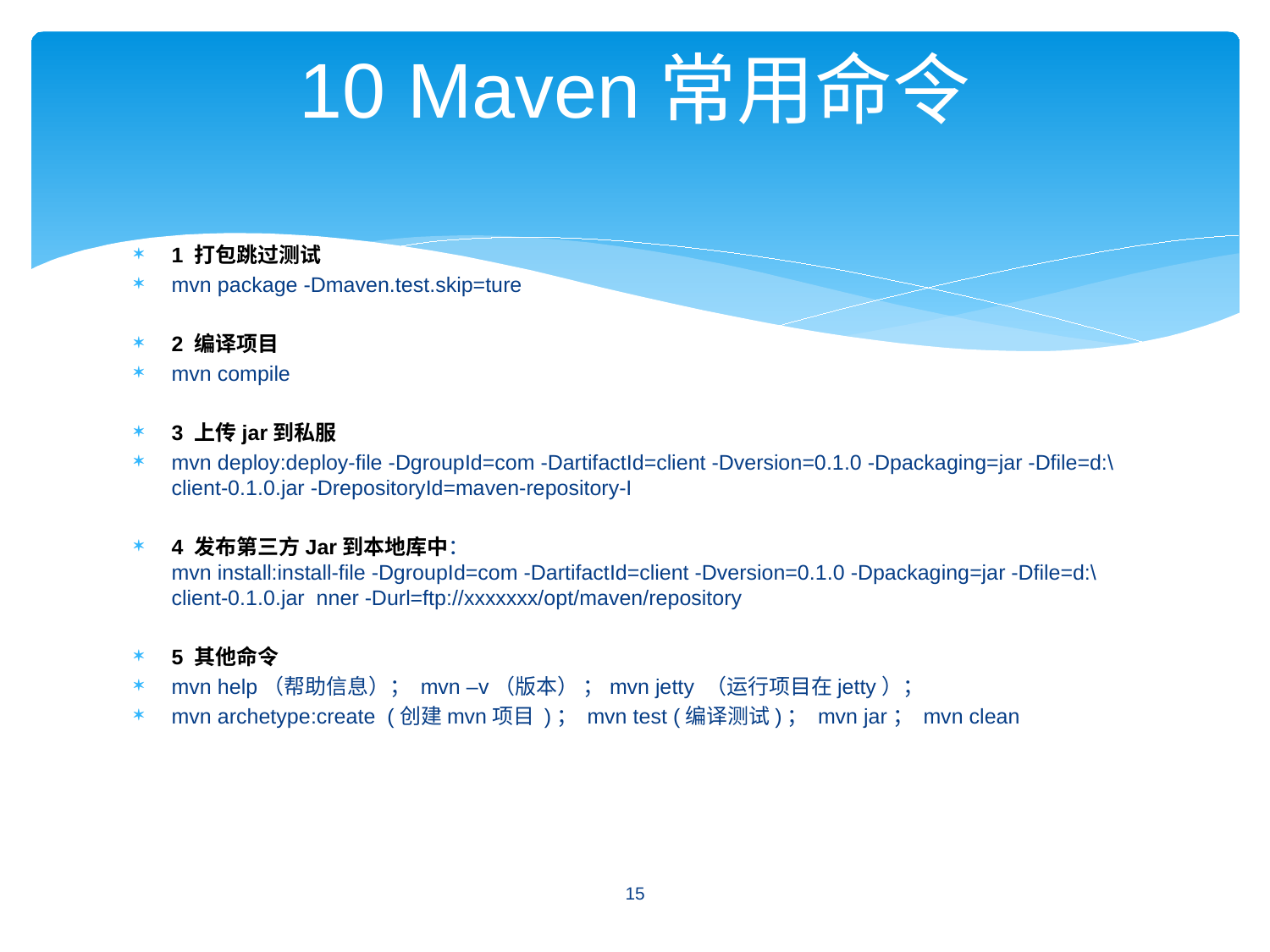

# 10 Maven常用命令

1 打包跳过测试
mvn package -Dmaven.test.skip=ture

2 编译项目
mvn compile

3 上传jar到私服
mvn deploy:deploy-file -DgroupId=com -DartifactId=client -Dversion=0.1.0 -Dpackaging=jar -Dfile=d:\client-0.1.0.jar -DrepositoryId=maven-repository-I

4 发布第三方Jar到本地库中： 
mvn install:install-file -DgroupId=com -DartifactId=client -Dversion=0.1.0 -Dpackaging=jar -Dfile=d:\client-0.1.0.jar  nner -Durl=ftp://xxxxxxx/opt/maven/repository

5 其他命令
mvn help（帮助信息）； mvn –v（版本） ；mvn jetty （运行项目在jetty）；
mvn archetype:create  (创建mvn项目 )； mvn test (编译测试)； mvn jar； mvn clean
15